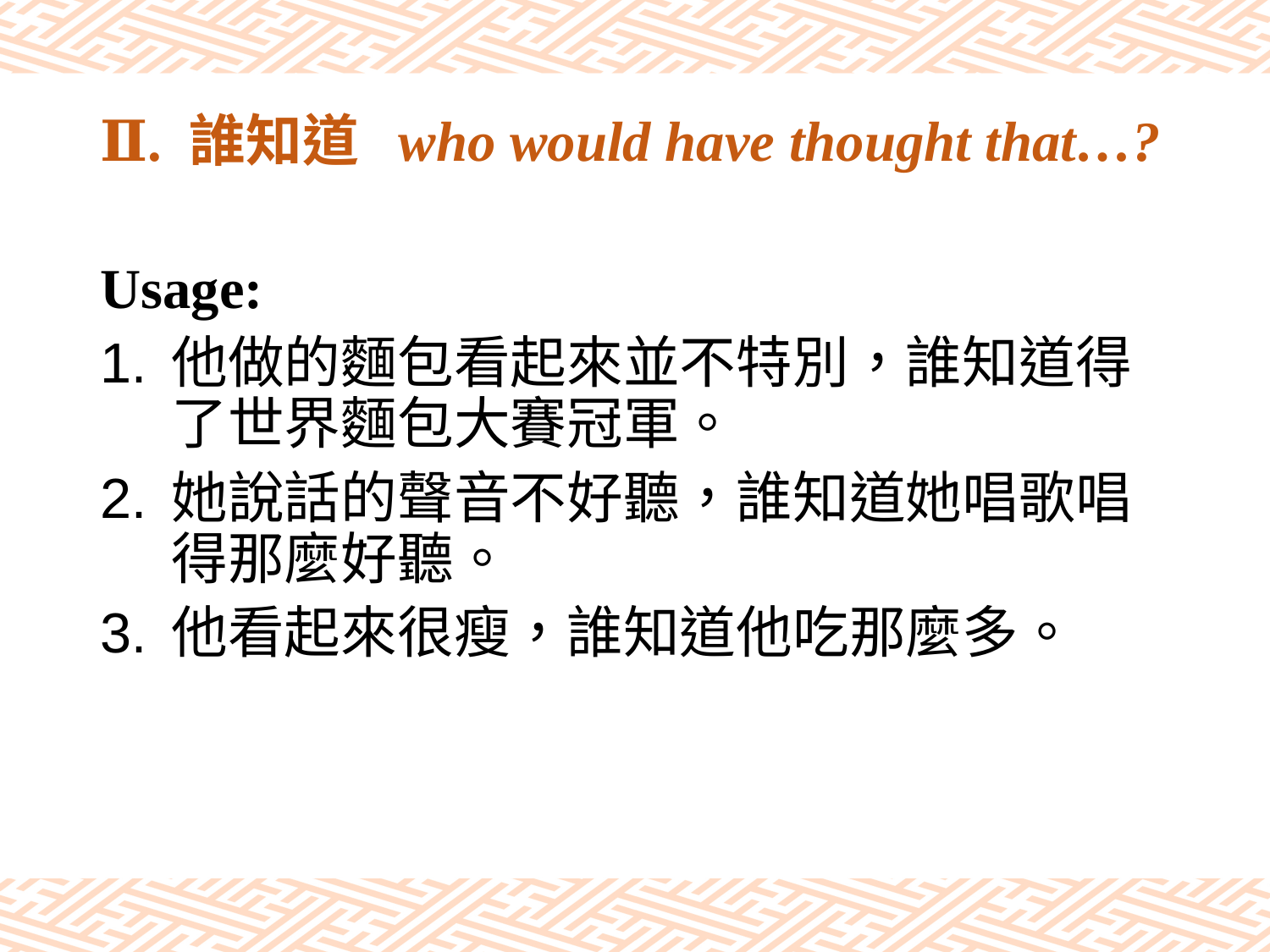

# Ⅱ. 誰知道  who would have thought that…?
Usage:
他做的麵包看起來並不特別，誰知道得了世界麵包大賽冠軍。
她說話的聲音不好聽，誰知道她唱歌唱得那麼好聽。
他看起來很瘦，誰知道他吃那麼多。